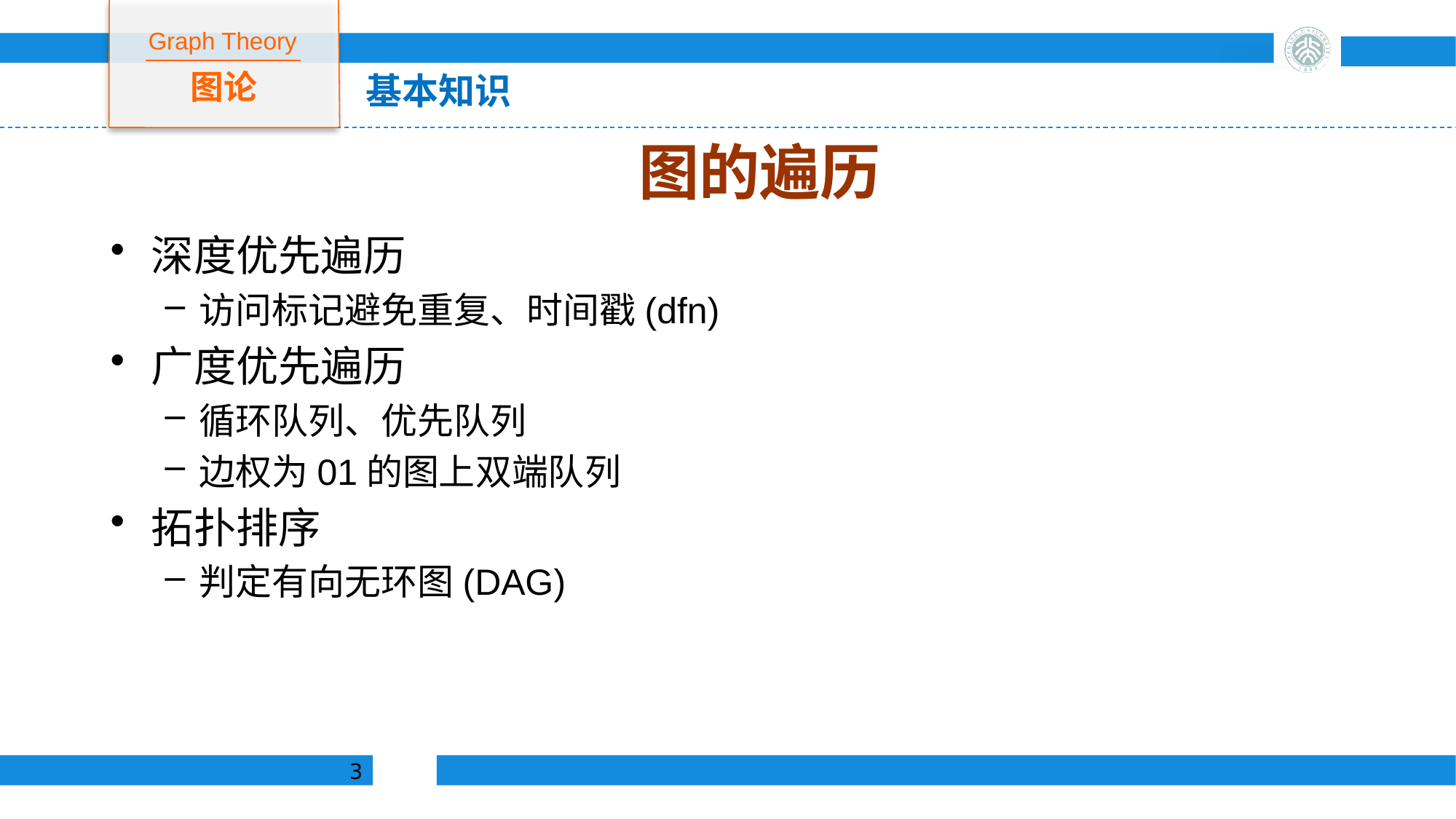

Graph Theory
图论
基本知识
# 图的遍历
深度优先遍历
访问标记避免重复、时间戳(dfn)
广度优先遍历
循环队列、优先队列
边权为01的图上双端队列
拓扑排序
判定有向无环图(DAG)